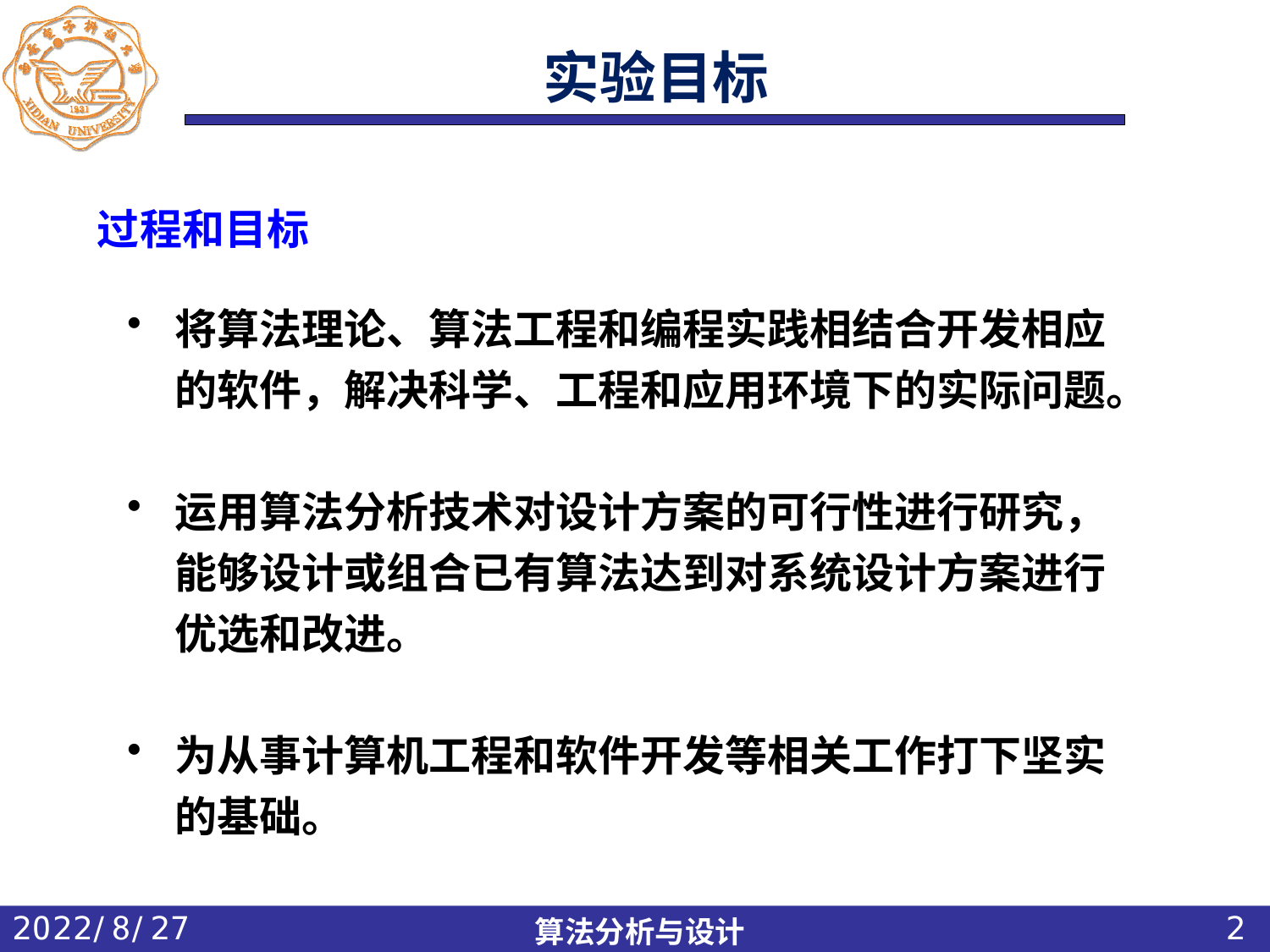

# 实验目标
过程和目标
将算法理论、算法工程和编程实践相结合开发相应的软件，解决科学、工程和应用环境下的实际问题。

运用算法分析技术对设计方案的可行性进行研究，能够设计或组合已有算法达到对系统设计方案进行优选和改进。

为从事计算机工程和软件开发等相关工作打下坚实的基础。

2022/8/27
2